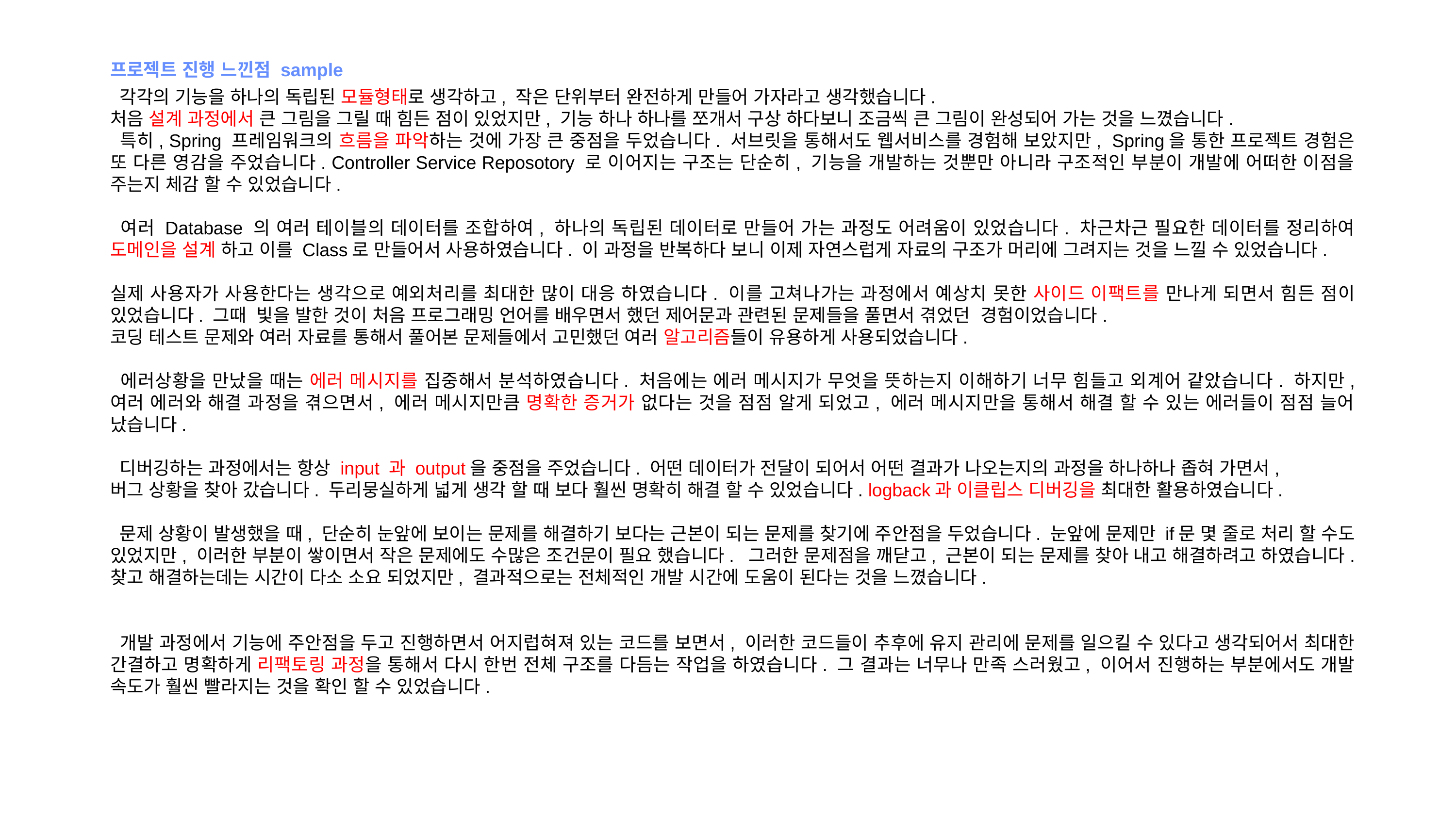

프로젝트 진행 느낀점 sample
 각각의 기능을 하나의 독립된 모듈형태로 생각하고, 작은 단위부터 완전하게 만들어 가자라고 생각했습니다.
처음 설계 과정에서 큰 그림을 그릴 때 힘든 점이 있었지만, 기능 하나 하나를 쪼개서 구상 하다보니 조금씩 큰 그림이 완성되어 가는 것을 느꼈습니다.
 특히, Spring 프레임워크의 흐름을 파악하는 것에 가장 큰 중점을 두었습니다. 서브릿을 통해서도 웹서비스를 경험해 보았지만,  Spring을 통한 프로젝트 경험은 또 다른 영감을 주었습니다. Controller Service Reposotory 로 이어지는 구조는 단순히, 기능을 개발하는 것뿐만 아니라 구조적인 부분이 개발에 어떠한 이점을 주는지 체감 할 수 있었습니다.

 여러 Database 의 여러 테이블의 데이터를 조합하여, 하나의 독립된 데이터로 만들어 가는 과정도 어려움이 있었습니다. 차근차근 필요한 데이터를 정리하여 도메인을 설계 하고 이를 Class로 만들어서 사용하였습니다. 이 과정을 반복하다 보니 이제 자연스럽게 자료의 구조가 머리에 그려지는 것을 느낄 수 있었습니다.

실제 사용자가 사용한다는 생각으로 예외처리를 최대한 많이 대응 하였습니다. 이를 고쳐나가는 과정에서 예상치 못한 사이드 이팩트를 만나게 되면서 힘든 점이 있었습니다. 그때  빛을 발한 것이 처음 프로그래밍 언어를 배우면서 했던 제어문과 관련된 문제들을 풀면서 겪었던  경험이었습니다.
코딩 테스트 문제와 여러 자료를 통해서 풀어본 문제들에서 고민했던 여러 알고리즘들이 유용하게 사용되었습니다.

 에러상황을 만났을 때는 에러 메시지를 집중해서 분석하였습니다. 처음에는 에러 메시지가 무엇을 뜻하는지 이해하기 너무 힘들고 외계어 같았습니다. 하지만, 여러 에러와 해결 과정을 겪으면서, 에러 메시지만큼 명확한 증거가 없다는 것을 점점 알게 되었고, 에러 메시지만을 통해서 해결 할 수 있는 에러들이 점점 늘어 났습니다.

 디버깅하는 과정에서는 항상 input 과 output을 중점을 주었습니다. 어떤 데이터가 전달이 되어서 어떤 결과가 나오는지의 과정을 하나하나 좁혀 가면서,
버그 상황을 찾아 갔습니다. 두리뭉실하게 넓게 생각 할 때 보다 훨씬 명확히 해결 할 수 있었습니다. logback과 이클립스 디버깅을 최대한 활용하였습니다.

 문제 상황이 발생했을 때, 단순히 눈앞에 보이는 문제를 해결하기 보다는 근본이 되는 문제를 찾기에 주안점을 두었습니다. 눈앞에 문제만 if문 몇 줄로 처리 할 수도 있었지만, 이러한 부분이 쌓이면서 작은 문제에도 수많은 조건문이 필요 했습니다.  그러한 문제점을 깨닫고, 근본이 되는 문제를 찾아 내고 해결하려고 하였습니다. 찾고 해결하는데는 시간이 다소 소요 되었지만, 결과적으로는 전체적인 개발 시간에 도움이 된다는 것을 느꼈습니다.

 개발 과정에서 기능에 주안점을 두고 진행하면서 어지럽혀져 있는 코드를 보면서, 이러한 코드들이 추후에 유지 관리에 문제를 일으킬 수 있다고 생각되어서 최대한 간결하고 명확하게 리팩토링 과정을 통해서 다시 한번 전체 구조를 다듬는 작업을 하였습니다. 그 결과는 너무나 만족 스러웠고, 이어서 진행하는 부분에서도 개발 속도가 훨씬 빨라지는 것을 확인 할 수 있었습니다.